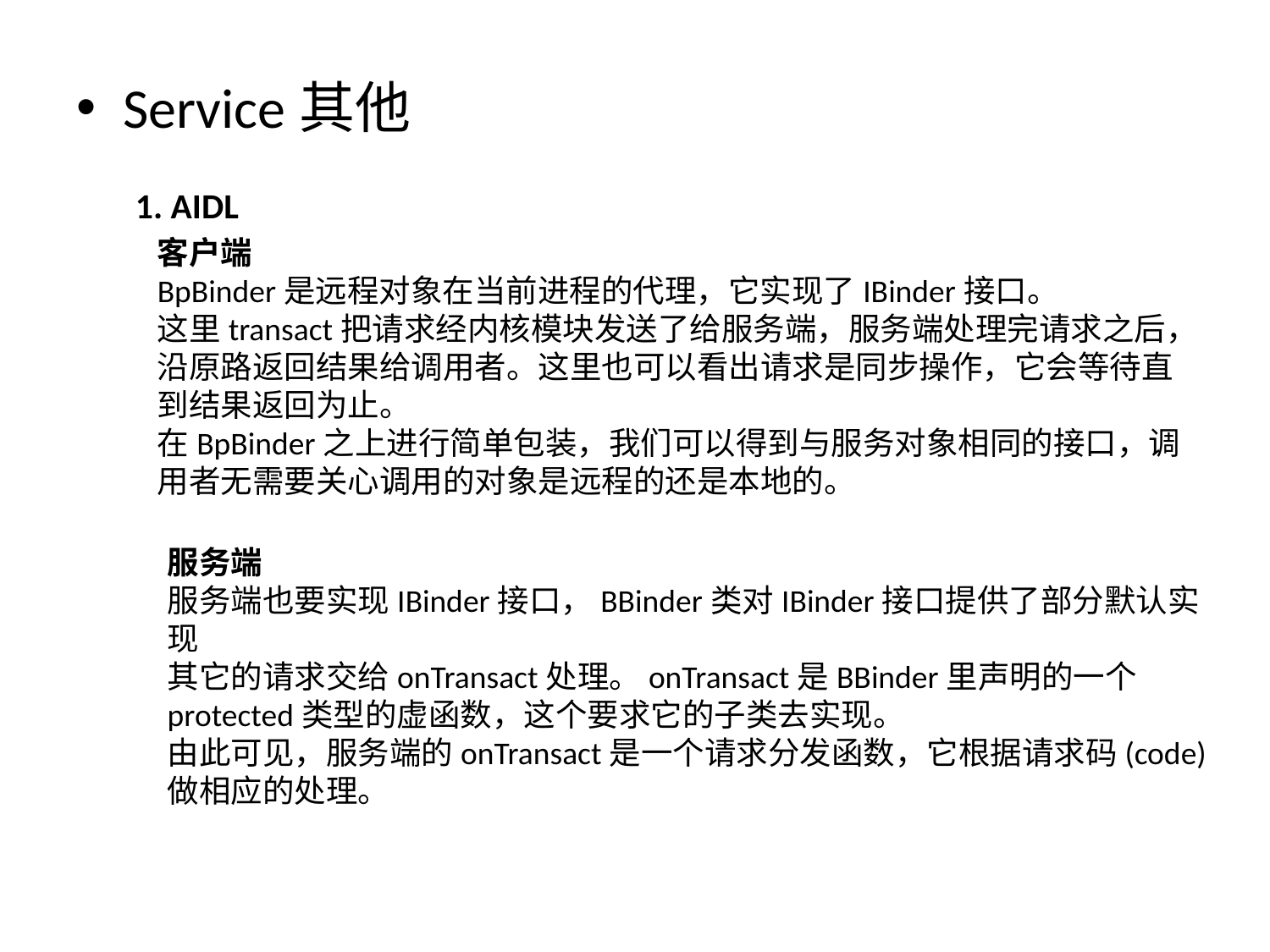

Service其他
	1. AIDL

客户端
BpBinder是远程对象在当前进程的代理，它实现了IBinder接口。
这里transact把请求经内核模块发送了给服务端，服务端处理完请求之后，沿原路返回结果给调用者。这里也可以看出请求是同步操作，它会等待直到结果返回为止。
在BpBinder之上进行简单包装，我们可以得到与服务对象相同的接口，调用者无需要关心调用的对象是远程的还是本地的。
服务端
服务端也要实现IBinder接口，BBinder类对IBinder接口提供了部分默认实现
其它的请求交给onTransact处理。onTransact是BBinder里声明的一个 protected类型的虚函数，这个要求它的子类去实现。
由此可见，服务端的onTransact是一个请求分发函数，它根据请求码(code)做相应的处理。